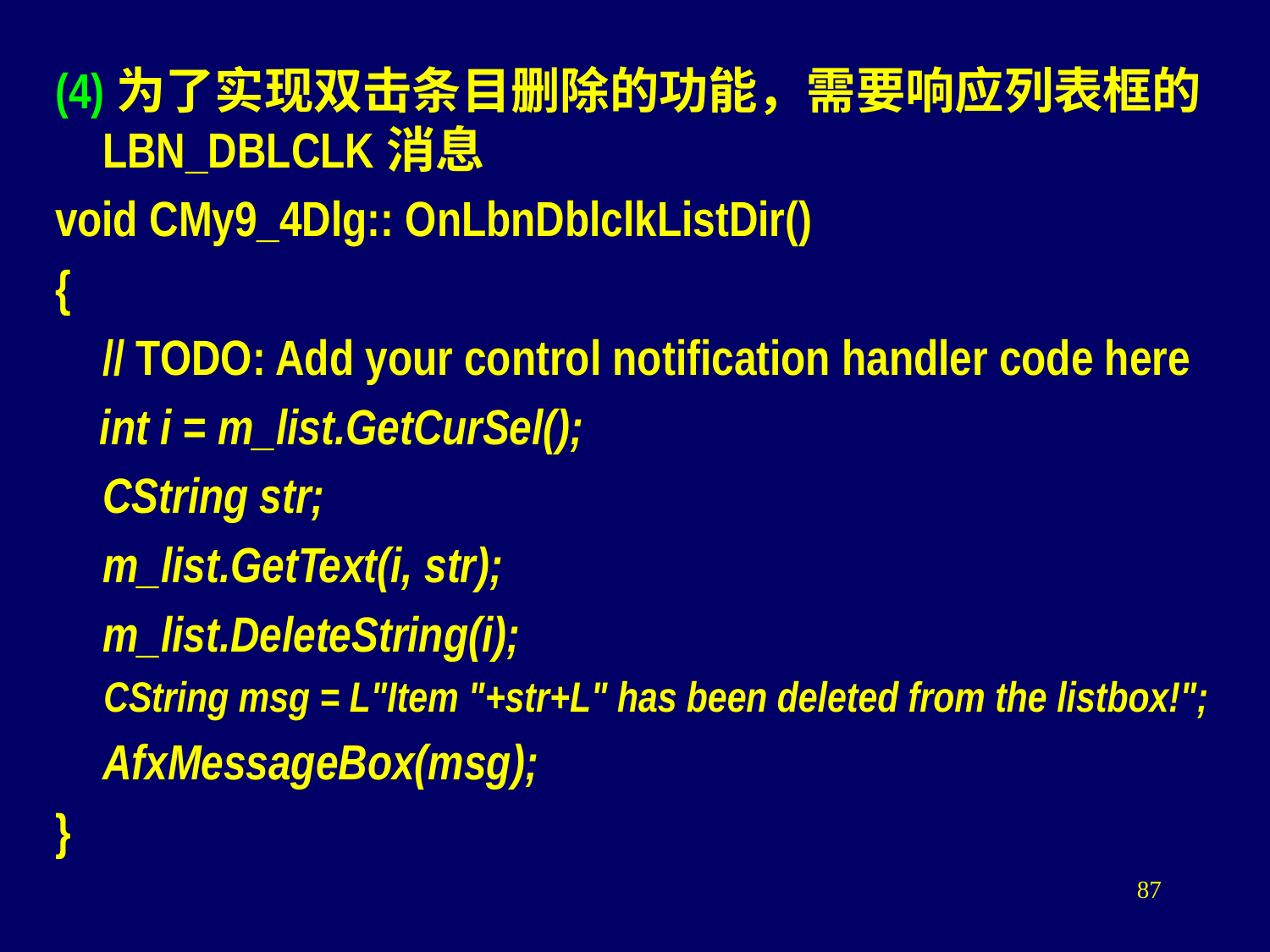

(4)为了实现双击条目删除的功能，需要响应列表框的LBN_DBLCLK消息
void CMy9_4Dlg:: OnLbnDblclkListDir()
{
	// TODO: Add your control notification handler code here
    int i = m_list.GetCurSel();
	CString str;
	m_list.GetText(i, str);
	m_list.DeleteString(i);
     CString msg = L"Item "+str+L" has been deleted from the listbox!";
	AfxMessageBox(msg);
}
87